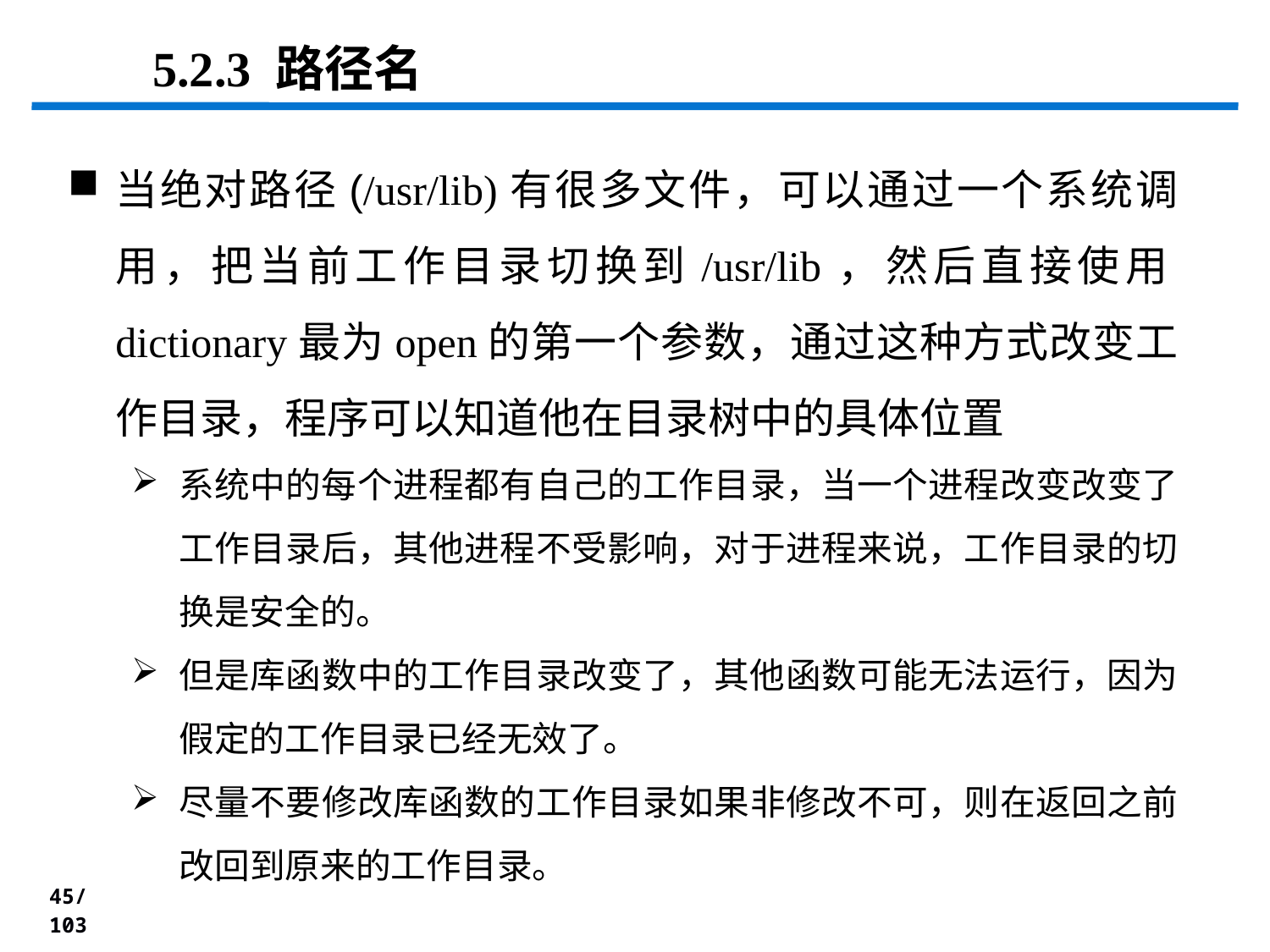

5.2.3 路径名
当绝对路径(/usr/lib)有很多文件，可以通过一个系统调用，把当前工作目录切换到/usr/lib，然后直接使用dictionary最为open的第一个参数，通过这种方式改变工作目录，程序可以知道他在目录树中的具体位置
系统中的每个进程都有自己的工作目录，当一个进程改变改变了工作目录后，其他进程不受影响，对于进程来说，工作目录的切换是安全的。
但是库函数中的工作目录改变了，其他函数可能无法运行，因为假定的工作目录已经无效了。
尽量不要修改库函数的工作目录如果非修改不可，则在返回之前改回到原来的工作目录。